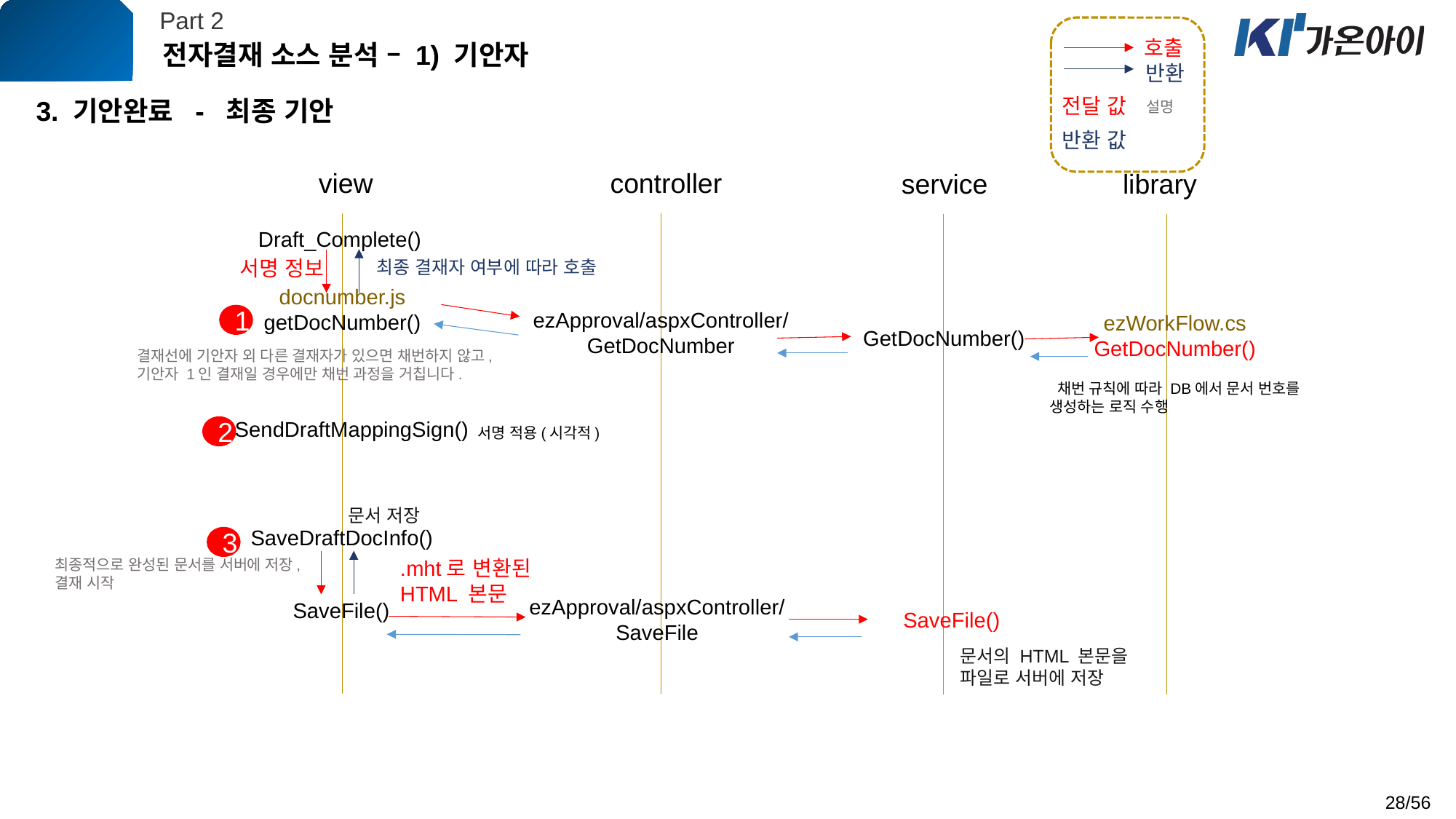

Part 2

호출
전자결재 소스 분석 – 1) 기안자
반환
전달 값
3. 기안완료  -  최종 기안
설명
반환 값
view
controller
service
library
Draft_Complete()
서명 정보
최종 결재자 여부에 따라 호출
docnumber.js
getDocNumber()
ezApproval/aspxController/
GetDocNumber
ezWorkFlow.cs
GetDocNumber()
1
GetDocNumber()
결재선에 기안자 외 다른 결재자가 있으면 채번하지 않고,
기안자 1인 결재일 경우에만 채번 과정을 거칩니다.
 채번 규칙에 따라 DB에서 문서 번호를
생성하는 로직 수행
SendDraftMappingSign()
2
서명 적용(시각적)
문서 저장
SaveDraftDocInfo()
3
최종적으로 완성된 문서를 서버에 저장, 결재 시작
.mht로 변환된 HTML 본문
ezApproval/aspxController/
SaveFile
SaveFile()
SaveFile()
문서의 HTML 본문을 파일로 서버에 저장
28/56